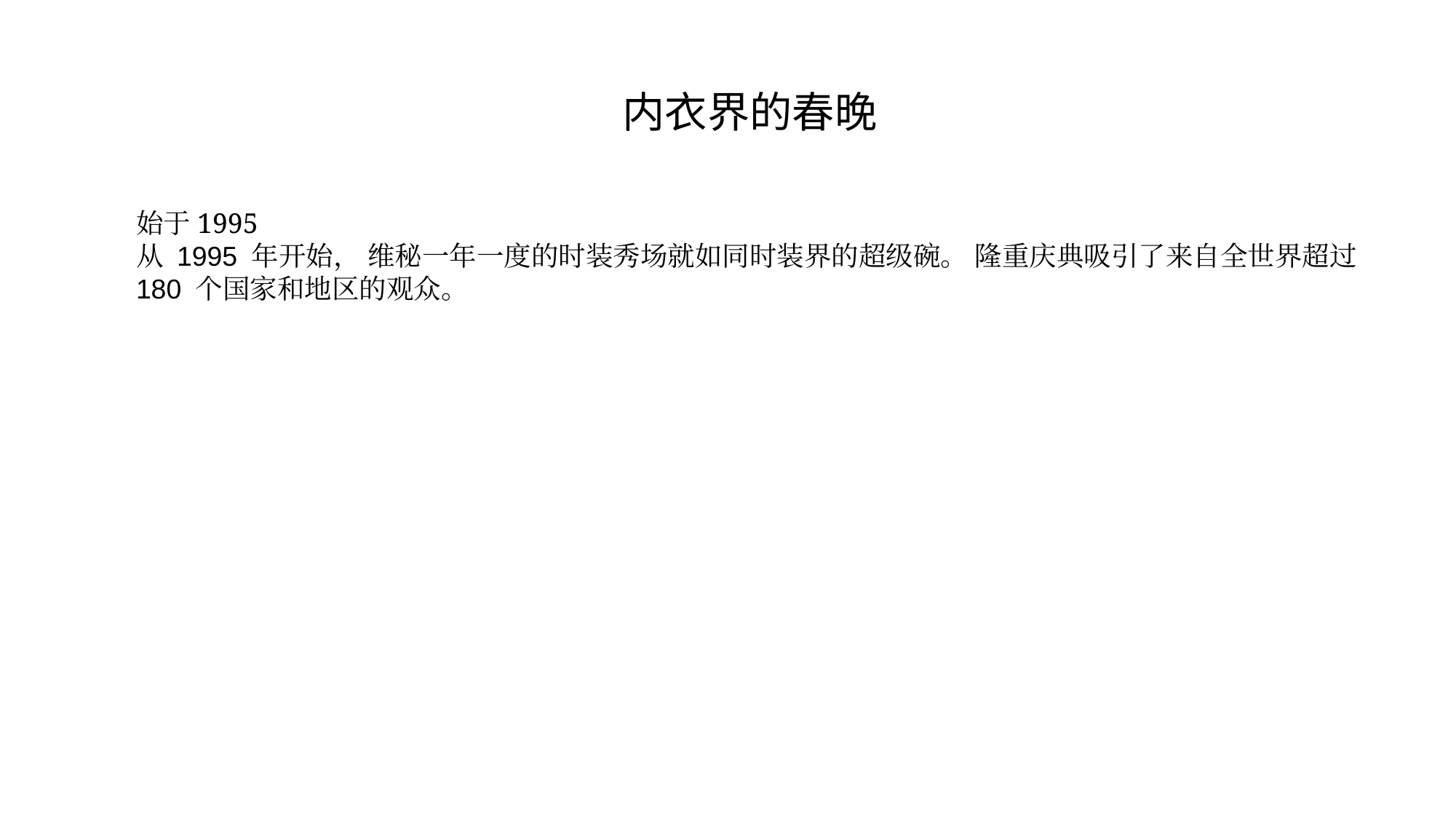

内衣界的春晚
始于1995
从 1995 年开始， 维秘一年一度的时装秀场就如同时装界的超级碗。 隆重庆典吸引了来自全世界超过 180 个国家和地区的观众。